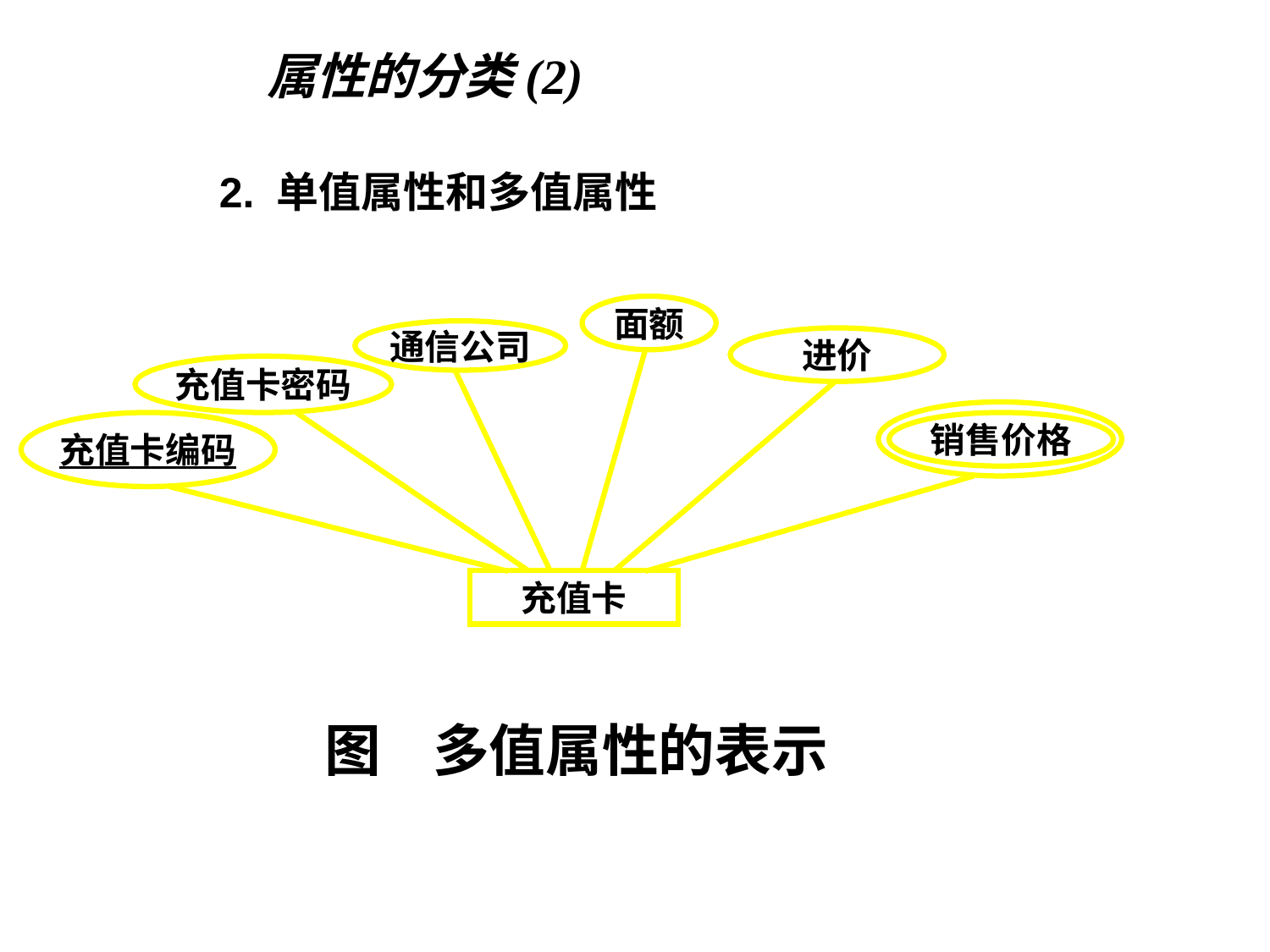

属性的分类(2)
2. 单值属性和多值属性
面额
通信公司
进价

充值卡密码

充值卡编码

销售价格

充值卡
图    多值属性的表示